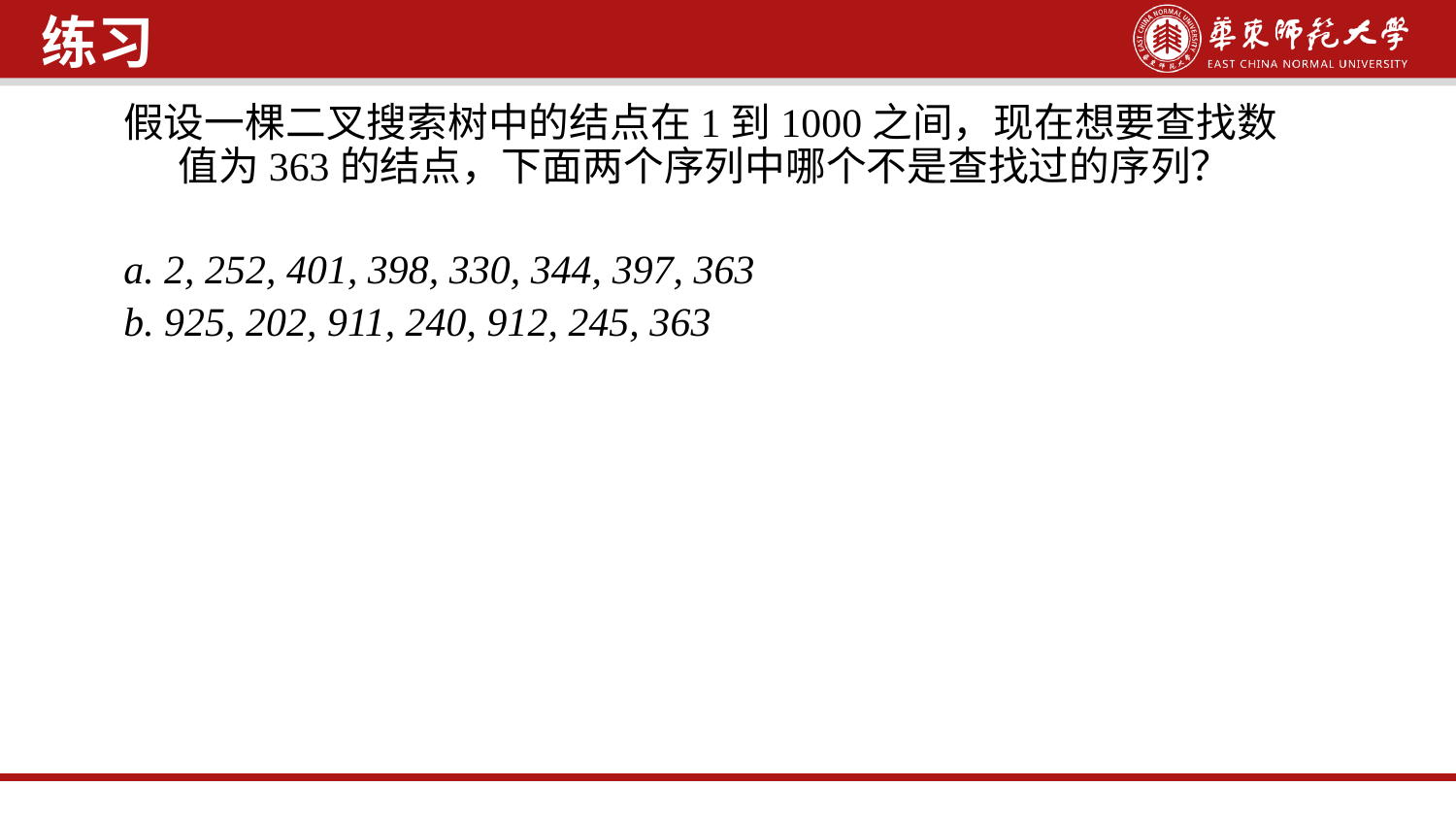

练习
假设一棵二叉搜索树中的结点在1到1000之间，现在想要查找数值为363的结点，下面两个序列中哪个不是查找过的序列？

a. 2, 252, 401, 398, 330, 344, 397, 363
b. 925, 202, 911, 240, 912, 245, 363